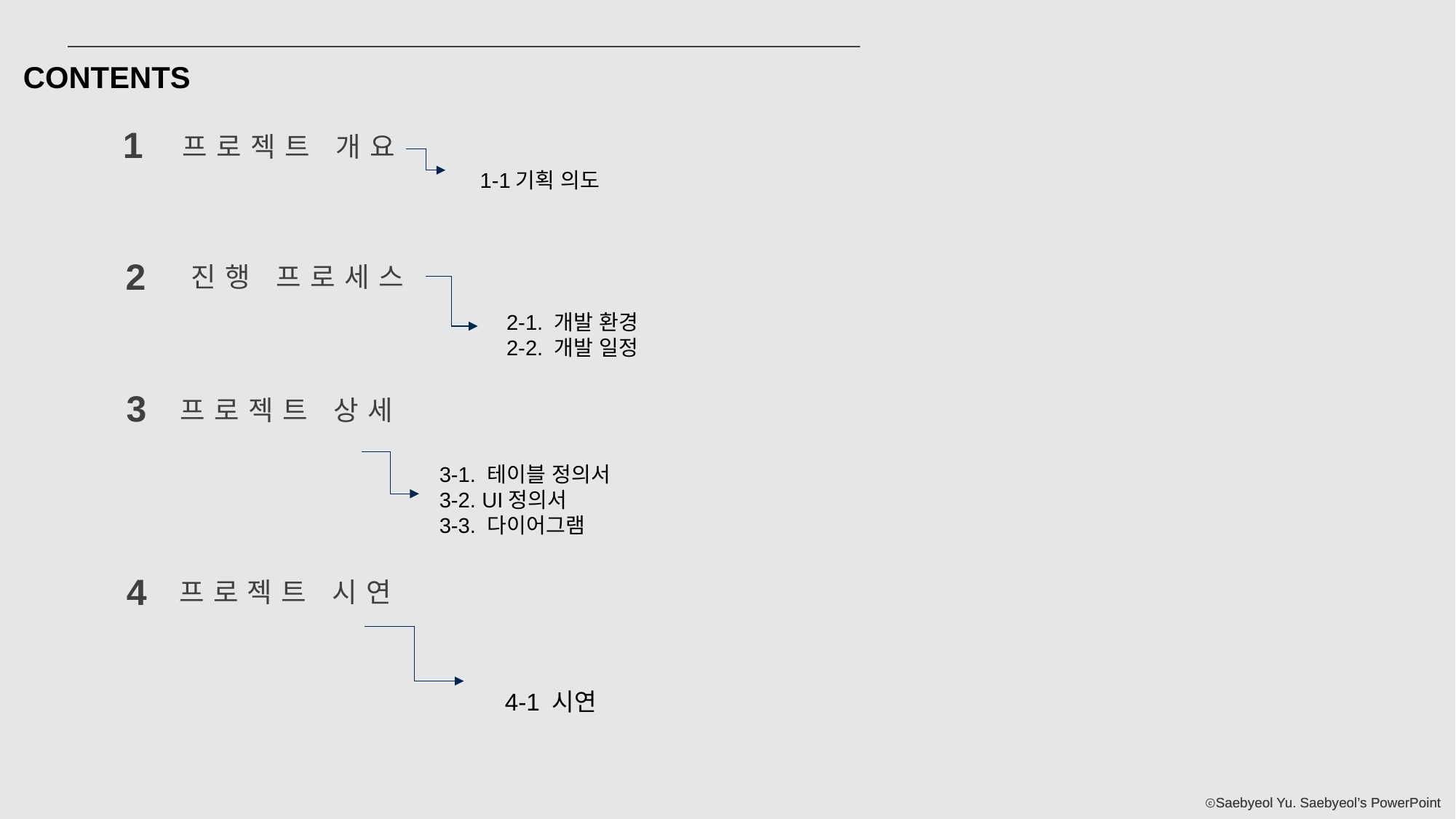

CONTENTS
1
프로젝트 개요
1-1기획 의도
2
진행 프로세스
2-1. 개발 환경
2-2. 개발 일정
3
프로젝트 상세
3-1. 테이블 정의서
3-2. UI정의서
3-3. 다이어그램
4
프로젝트 시연
4-1 시연
ⓒSaebyeol Yu. Saebyeol’s PowerPoint